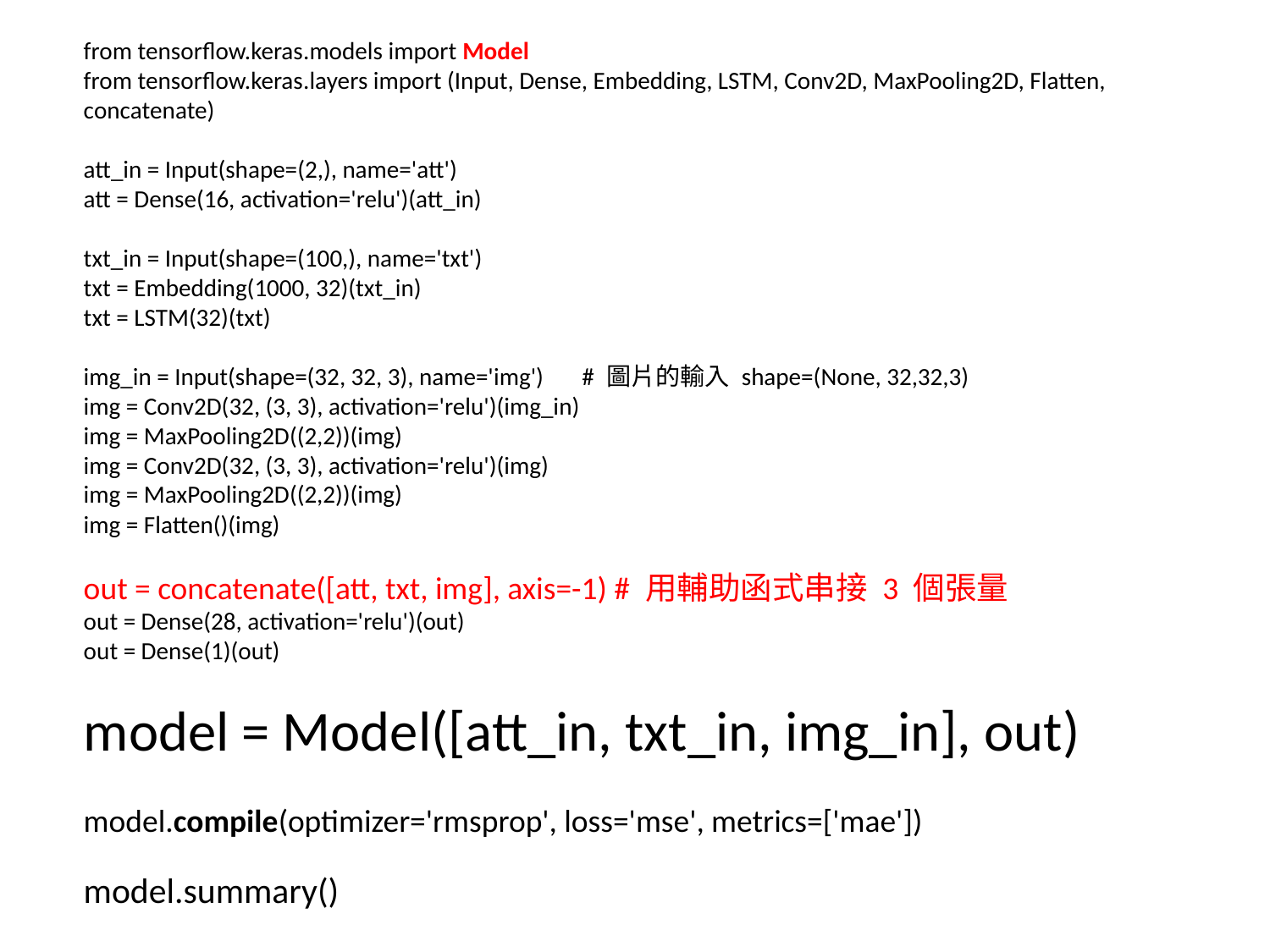

from tensorflow.keras.models import Model
from tensorflow.keras.layers import (Input, Dense, Embedding, LSTM, Conv2D, MaxPooling2D, Flatten, concatenate)

att_in = Input(shape=(2,), name='att')
att = Dense(16, activation='relu')(att_in)

txt_in = Input(shape=(100,), name='txt')
txt = Embedding(1000, 32)(txt_in)
txt = LSTM(32)(txt)

img_in = Input(shape=(32, 32, 3), name='img')       # 圖片的輸入 shape=(None, 32,32,3)
img = Conv2D(32, (3, 3), activation='relu')(img_in)
img = MaxPooling2D((2,2))(img)
img = Conv2D(32, (3, 3), activation='relu')(img)
img = MaxPooling2D((2,2))(img)
img = Flatten()(img)

out = concatenate([att, txt, img], axis=-1) # 用輔助函式串接 3 個張量
out = Dense(28, activation='relu')(out)
out = Dense(1)(out)

model = Model([att_in, txt_in, img_in], out)

model.compile(optimizer='rmsprop', loss='mse', metrics=['mae'])

model.summary()